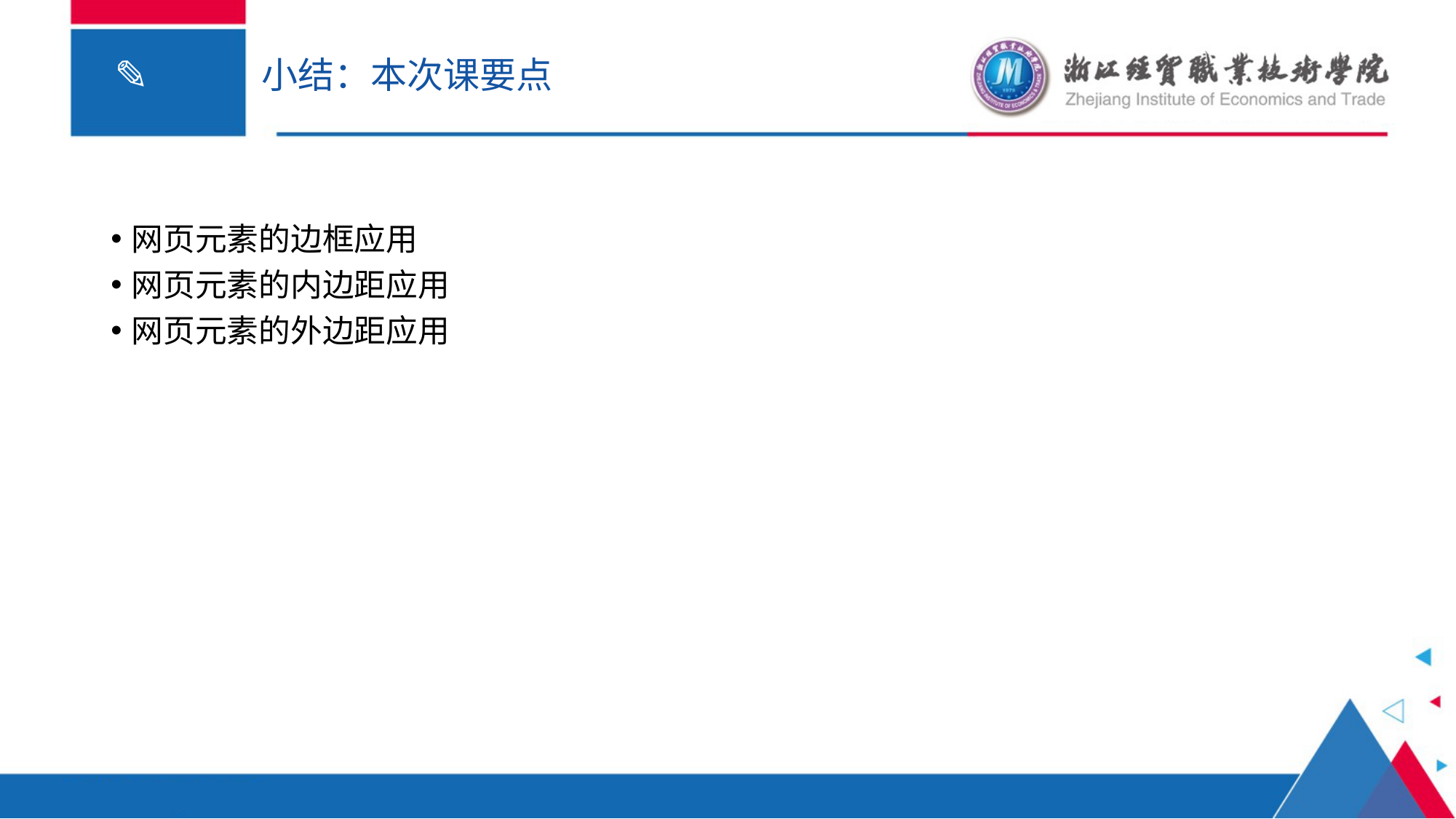

# 小结：本次课要点
网页元素的边框应用
网页元素的内边距应用
网页元素的外边距应用